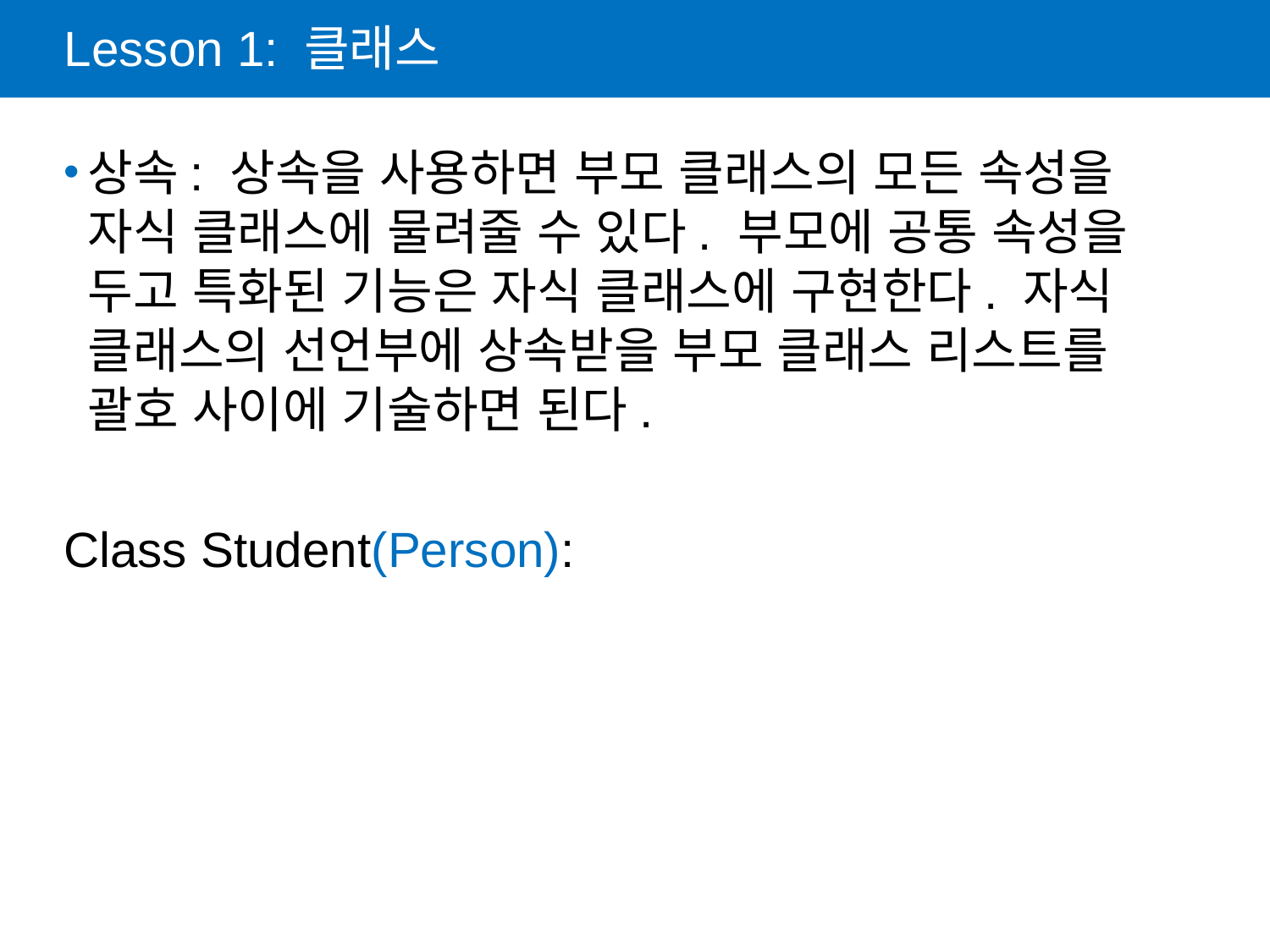

# Lesson 1: 클래스
상속: 상속을 사용하면 부모 클래스의 모든 속성을 자식 클래스에 물려줄 수 있다. 부모에 공통 속성을 두고 특화된 기능은 자식 클래스에 구현한다. 자식 클래스의 선언부에 상속받을 부모 클래스 리스트를 괄호 사이에 기술하면 된다.

Class Student(Person):